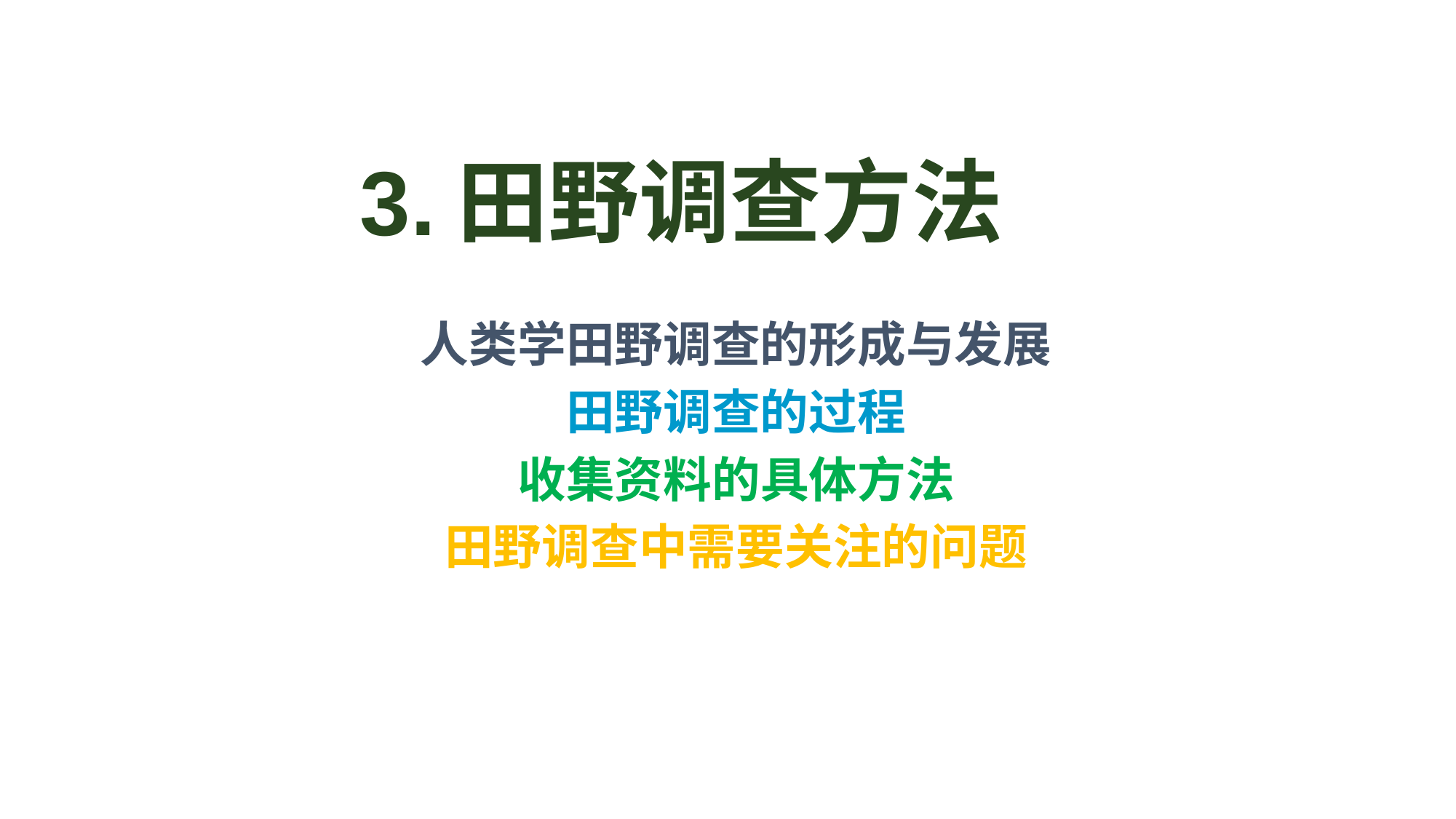

3.田野调查方法
人类学田野调查的形成与发展
田野调查的过程
收集资料的具体方法
田野调查中需要关注的问题